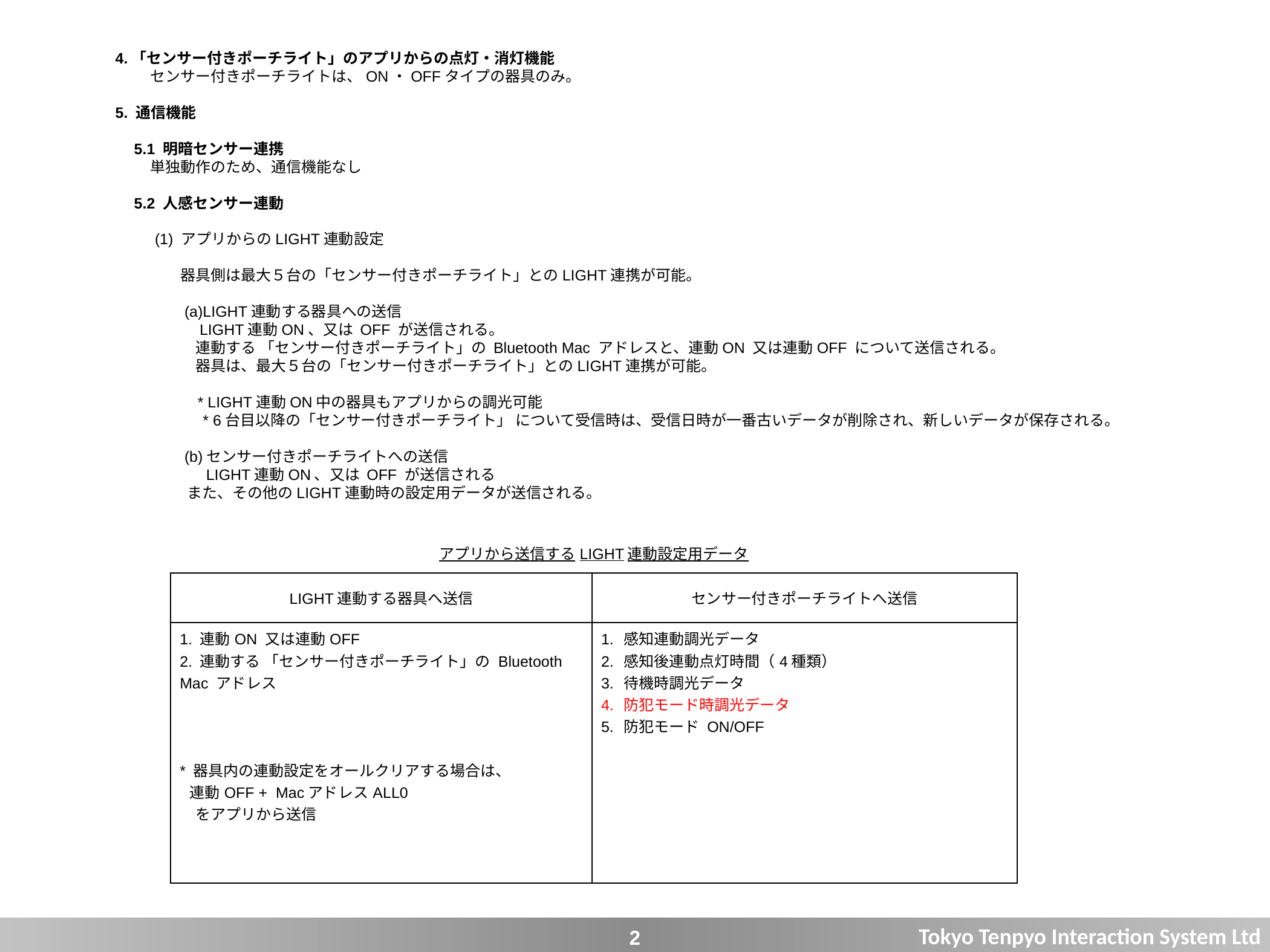

4.「センサー付きポーチライト」のアプリからの点灯・消灯機能
センサー付きポーチライトは、ON・OFFタイプの器具のみ。

5. 通信機能

　5.1 明暗センサー連携
単独動作のため、通信機能なし

　5.2 人感センサー連動
 (1) アプリからのLIGHT連動設定
　　器具側は最大５台の「センサー付きポーチライト」とのLIGHT連携が可能。
　　
　　(a)LIGHT連動する器具への送信
　　　LIGHT連動ON、又は OFF が送信される。
　　　連動する 「センサー付きポーチライト」の Bluetooth Mac アドレスと、連動ON 又は連動OFF について送信される。　　　
　　　器具は、最大５台の「センサー付きポーチライト」とのLIGHT連携が可能。
　　　
　　    * LIGHT連動ON中の器具もアプリからの調光可能
 　　　* 6台目以降の「センサー付きポーチライト」 について受信時は、受信日時が一番古いデータが削除され、新しいデータが保存される。
　　
　　(b)センサー付きポーチライトへの送信
 　　　 LIGHT連動ON、又は OFF が送信される
           また、その他のLIGHT連動時の設定用データが送信される。
| アプリから送信するLIGHT連動設定用データ |  |
| --- | --- |
| LIGHT連動する器具へ送信 | センサー付きポーチライトへ送信 |
| 1. 連動ON 又は連動OFF 2. 連動する 「センサー付きポーチライト」の Bluetooth Mac アドレス \* 器具内の連動設定をオールクリアする場合は、 連動OFF + MacアドレスALL0 をアプリから送信 | 感知連動調光データ 感知後連動点灯時間（4種類） 待機時調光データ 防犯モード時調光データ 防犯モード ON/OFF |
2